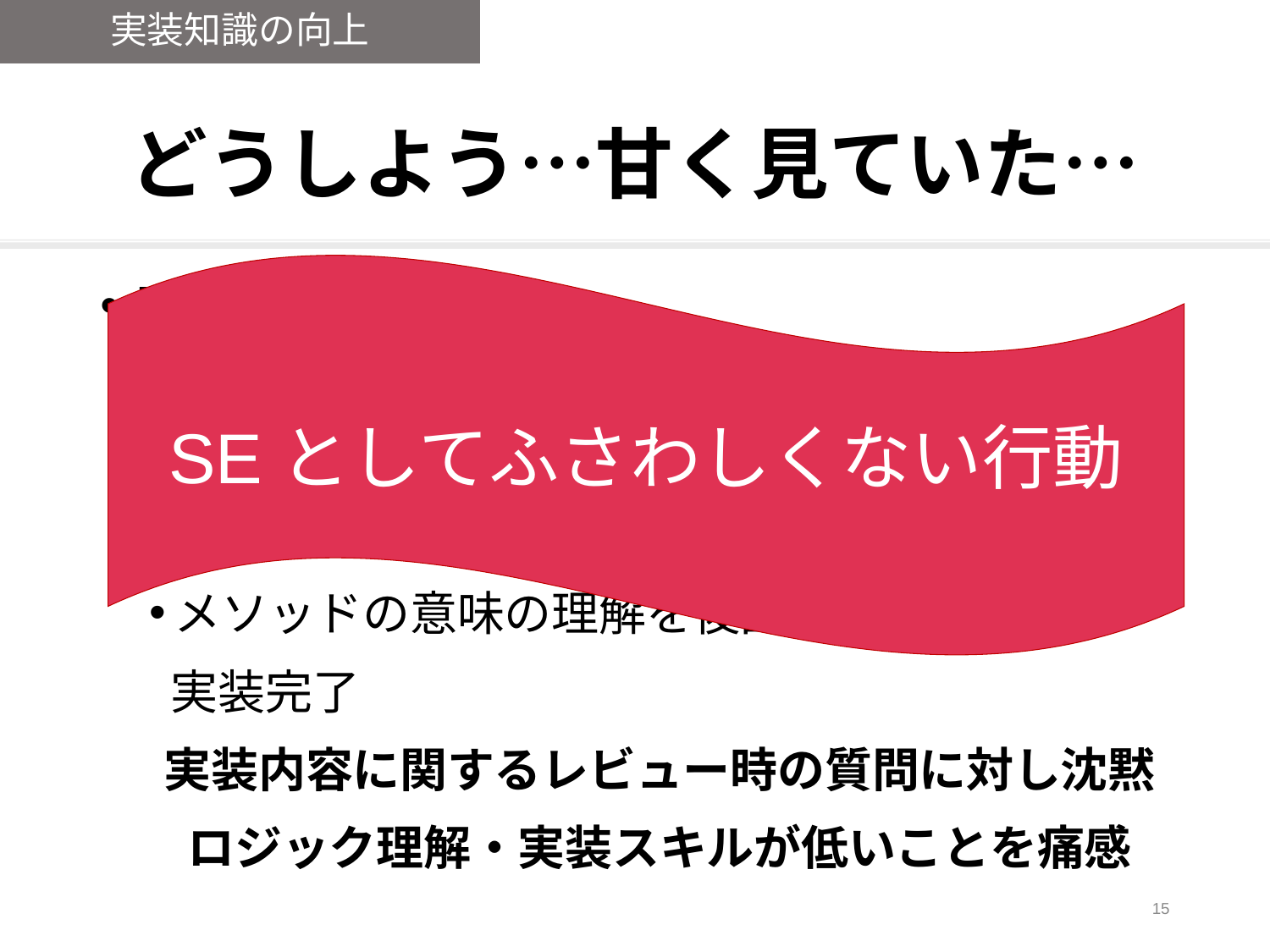

実装知識の向上
# どうしよう…甘く見ていた…
SEとしてふさわしくない行動
ＥＸ研修
レベルの違いに愕然とし、自信喪失
納期優先で、類似機能のリソースをコピーし、アレンジ
メソッドの意味の理解を後回しにしたまま
 実装完了
実装内容に関するレビュー時の質問に対し沈黙
ロジック理解・実装スキルが低いことを痛感

15